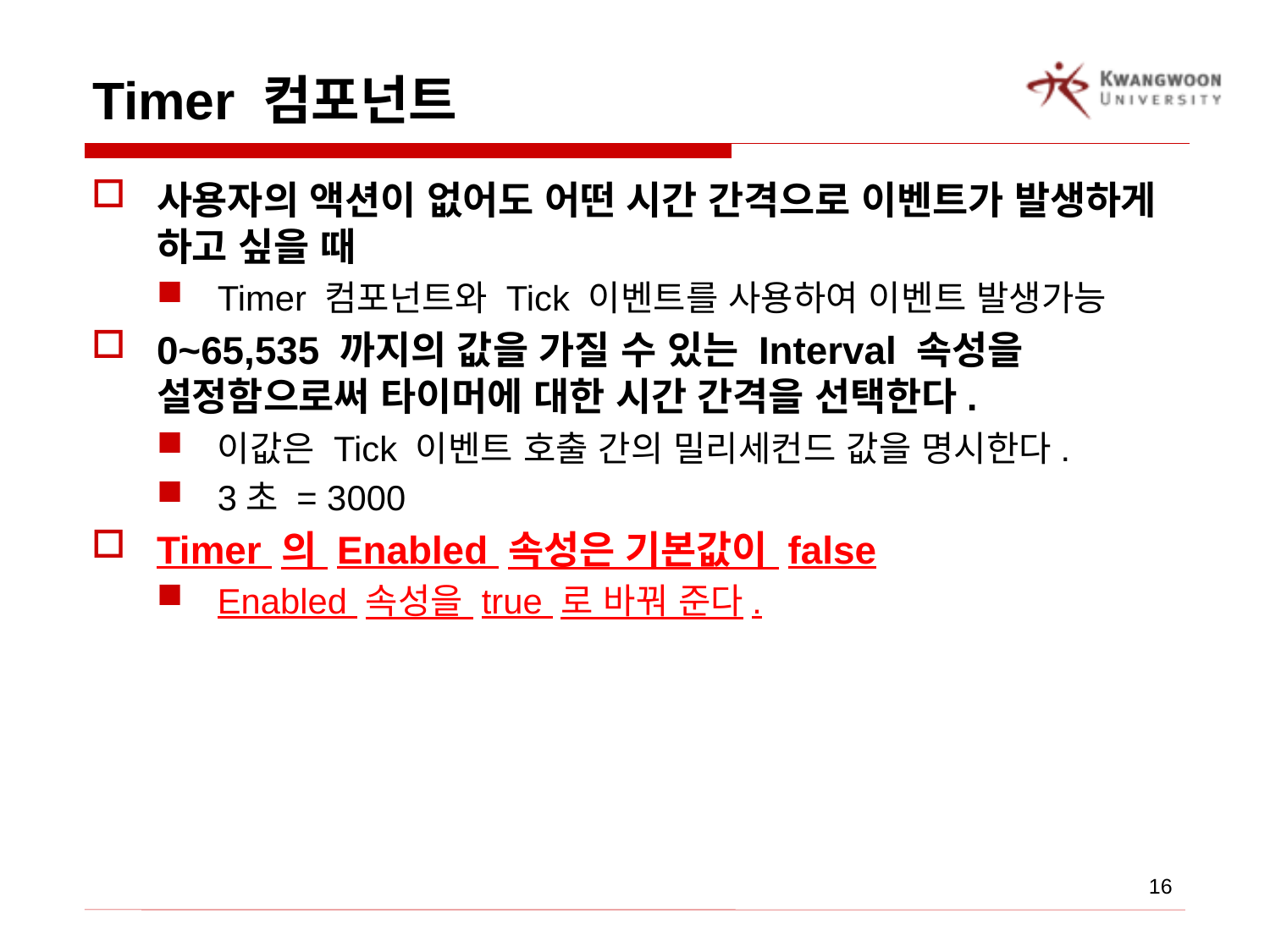

# Timer 컴포넌트
사용자의 액션이 없어도 어떤 시간 간격으로 이벤트가 발생하게 하고 싶을 때
Timer 컴포넌트와 Tick 이벤트를 사용하여 이벤트 발생가능
0~65,535 까지의 값을 가질 수 있는 Interval 속성을 설정함으로써 타이머에 대한 시간 간격을 선택한다.
이값은 Tick 이벤트 호출 간의 밀리세컨드 값을 명시한다.
3초 = 3000
Timer 의 Enabled 속성은 기본값이 false
Enabled 속성을 true 로 바꿔 준다.
16